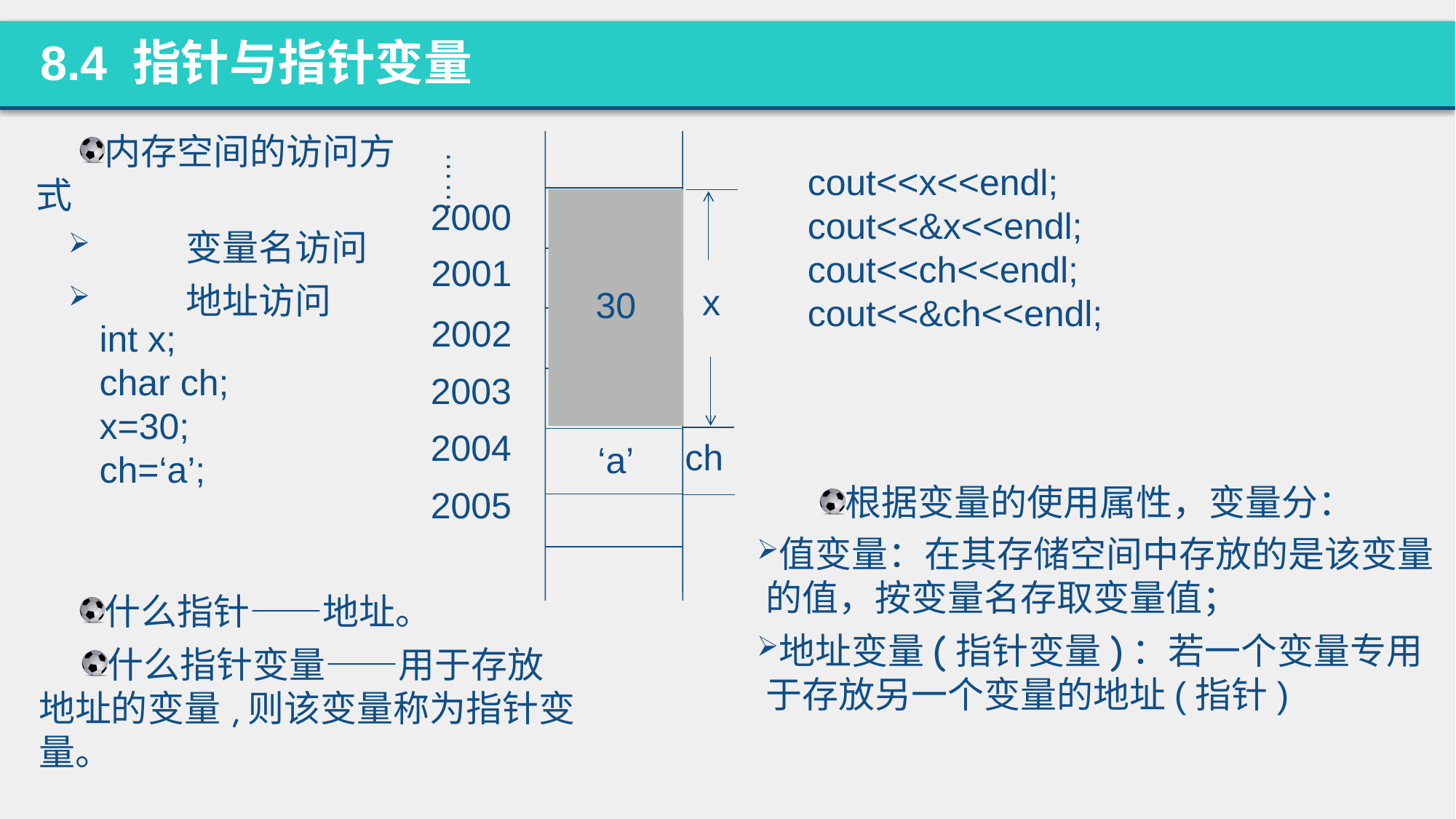

8.4 指针与指针变量
内存空间的访问方式
	变量名访问
	地址访问

cout<<x<<endl;
cout<<&x<<endl;
cout<<ch<<endl;
cout<<&ch<<endl;
……
|  |
| --- |
|  |
|  |
|  |
|  |
|  |
2000

30
2001
x
2002
int x;
char ch;
x=30;
ch=‘a’;
2003
2004
ch
‘a’
根据变量的使用属性，变量分：
2005
值变量：在其存储空间中存放的是该变量的值，按变量名存取变量值；
地址变量(指针变量)：若一个变量专用于存放另一个变量的地址(指针)
什么指针——地址。
什么指针变量——用于存放地址的变量,则该变量称为指针变量。